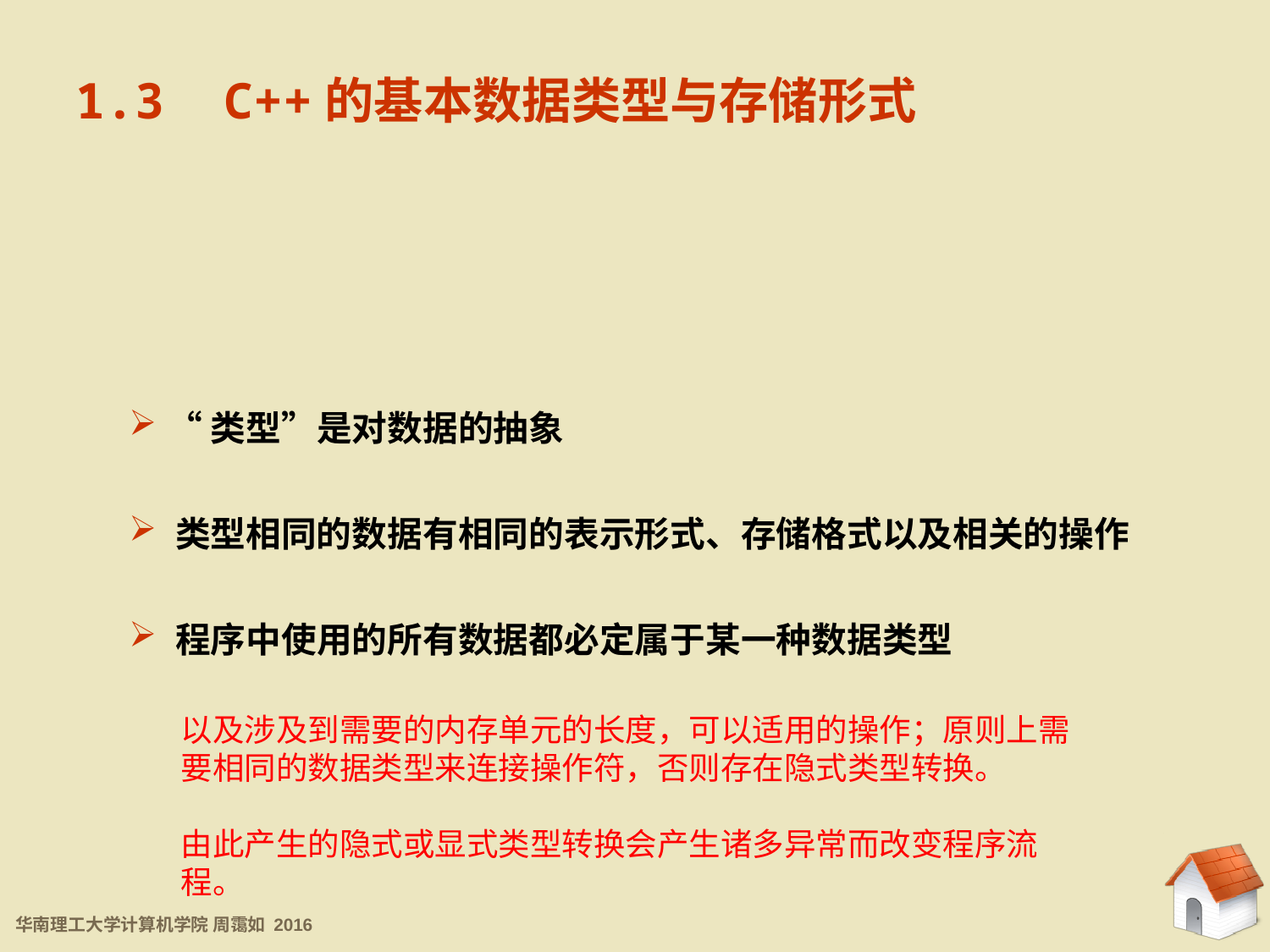

1.3  C++的基本数据类型与存储形式
 “类型”是对数据的抽象
 类型相同的数据有相同的表示形式、存储格式以及相关的操作
 程序中使用的所有数据都必定属于某一种数据类型
以及涉及到需要的内存单元的长度，可以适用的操作；原则上需要相同的数据类型来连接操作符，否则存在隐式类型转换。

由此产生的隐式或显式类型转换会产生诸多异常而改变程序流程。